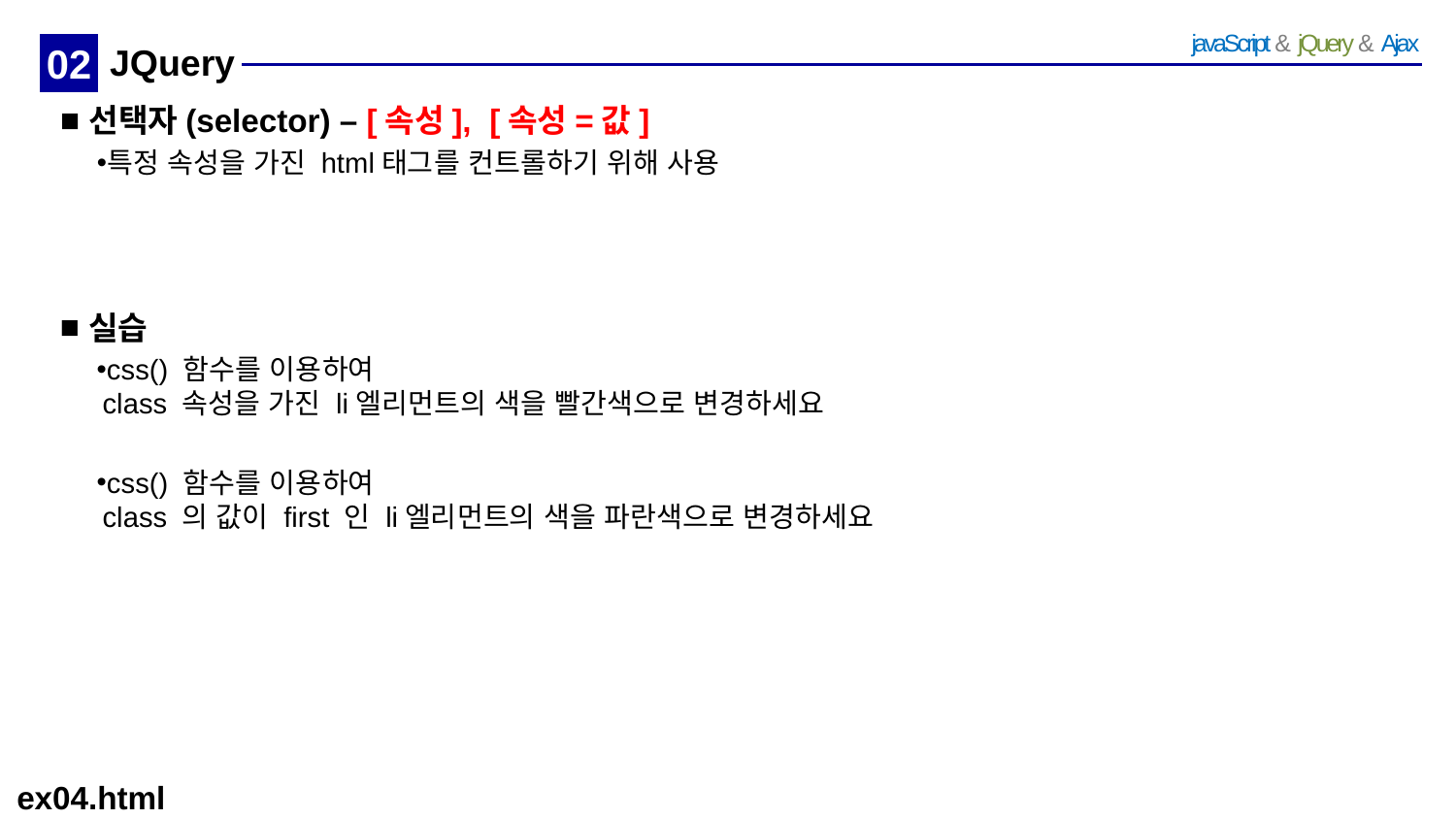

02
# JQuery
선택자(selector) – [속성],  [속성=값]
특정 속성을 가진 html태그를 컨트롤하기 위해 사용

실습
css() 함수를 이용하여
class 속성을 가진 li엘리먼트의 색을 빨간색으로 변경하세요

css() 함수를 이용하여
class 의 값이 first 인 li엘리먼트의 색을 파란색으로 변경하세요

ex04.html